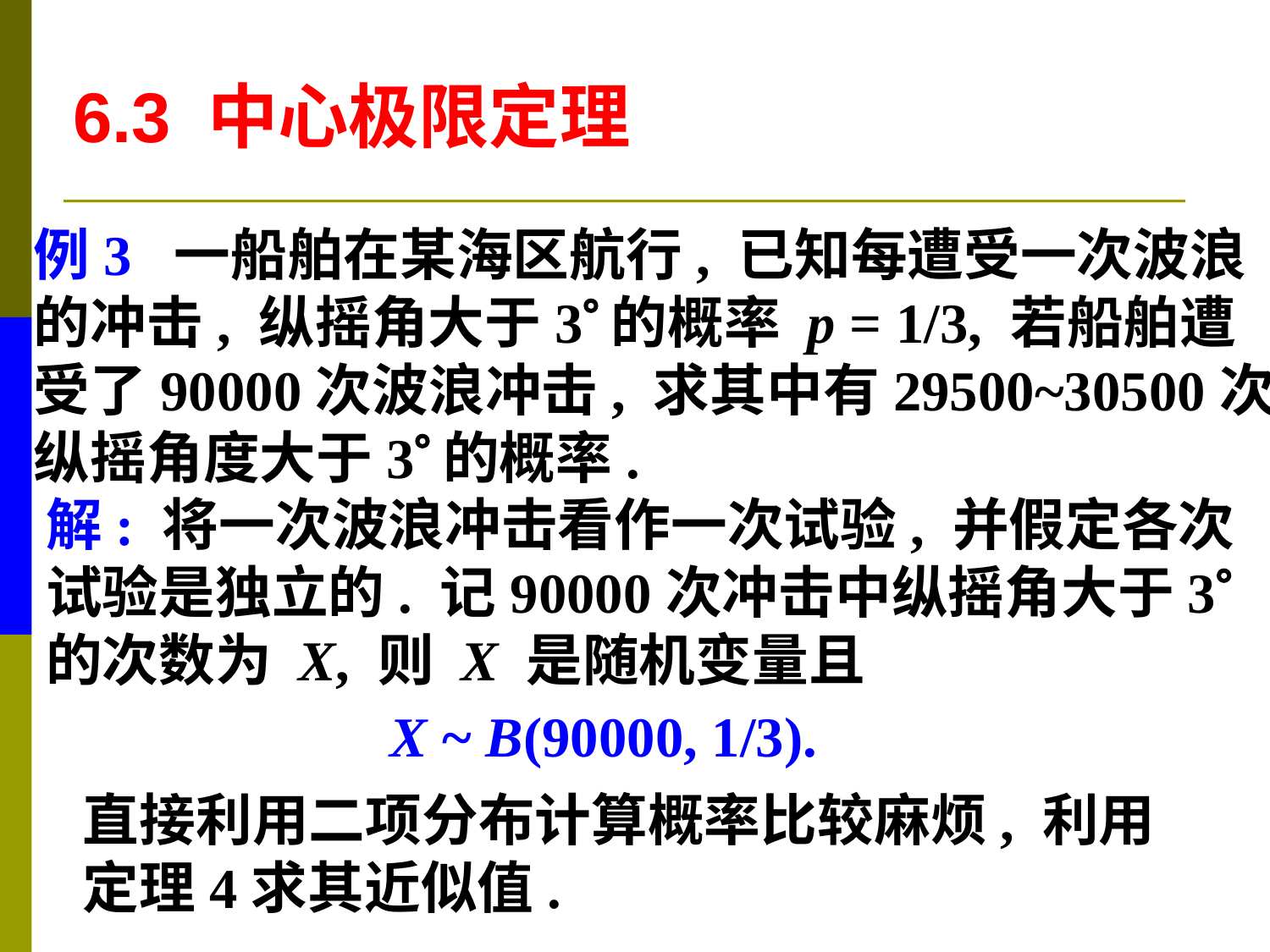

6.3 中心极限定理
例3  一船舶在某海区航行, 已知每遭受一次波浪
的冲击, 纵摇角大于3°的概率 p = 1/3, 若船舶遭
受了90000次波浪冲击, 求其中有29500~30500次
纵摇角度大于3°的概率.
解: 将一次波浪冲击看作一次试验, 并假定各次
试验是独立的. 记90000次冲击中纵摇角大于3°
的次数为 X, 则 X 是随机变量且
X ~ B(90000, 1/3).
直接利用二项分布计算概率比较麻烦, 利用
定理4求其近似值.